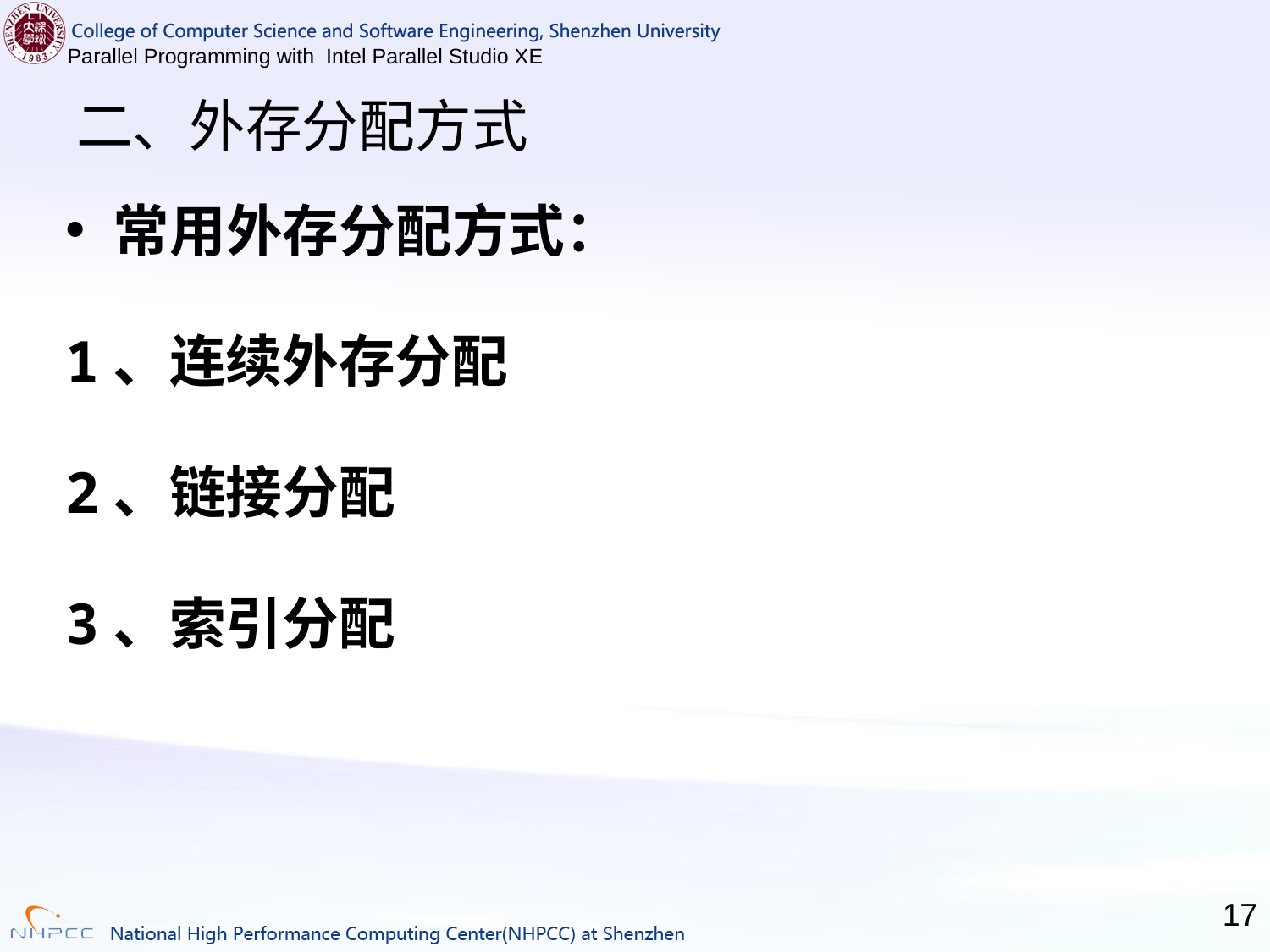

# 二、外存分配方式
常用外存分配方式：
1、连续外存分配
2、链接分配
3、索引分配
17